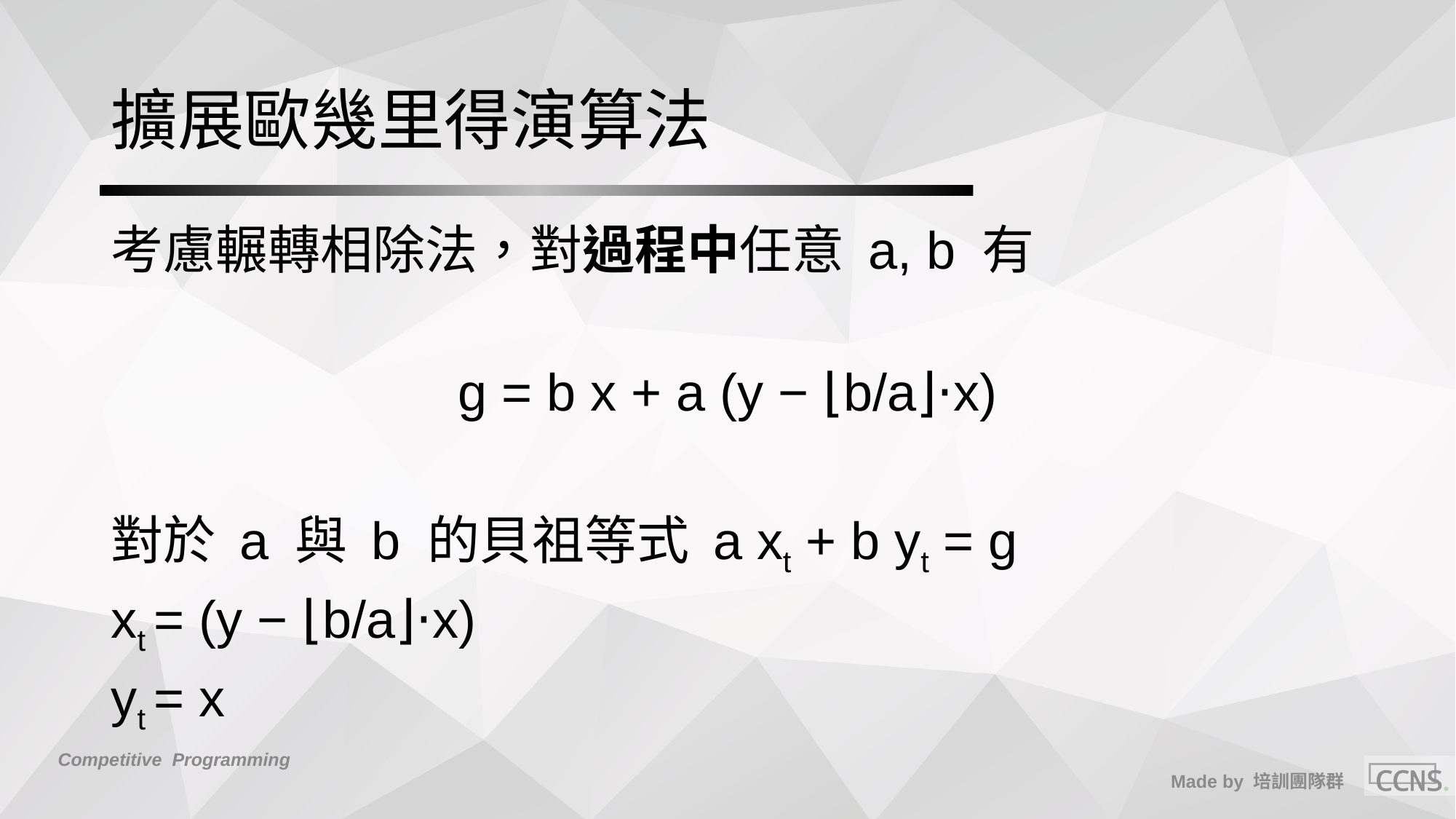

# 擴展歐幾里得演算法
考慮輾轉相除法，對過程中任意 a, b 有

g = b x + a (y − ⌊b/a⌋⋅x)

對於 a 與 b 的貝祖等式 a xt + b yt = g
xt = (y − ⌊b/a⌋⋅x)
yt = x